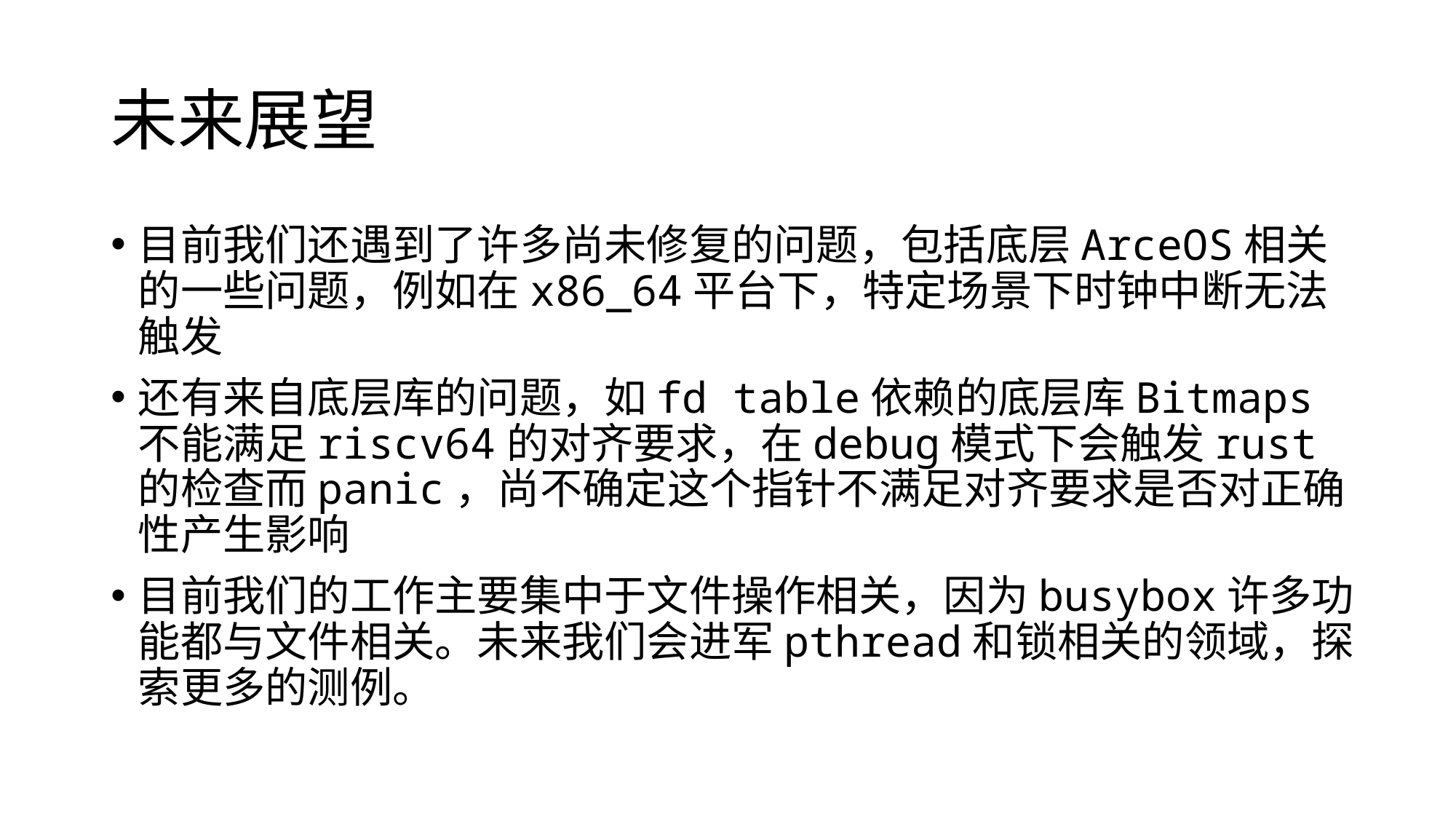

# 未来展望
目前我们还遇到了许多尚未修复的问题，包括底层ArceOS相关的一些问题，例如在x86_64平台下，特定场景下时钟中断无法触发
还有来自底层库的问题，如fd table依赖的底层库Bitmaps不能满足riscv64的对齐要求，在debug模式下会触发rust的检查而panic，尚不确定这个指针不满足对齐要求是否对正确性产生影响
目前我们的工作主要集中于文件操作相关，因为busybox许多功能都与文件相关。未来我们会进军pthread和锁相关的领域，探索更多的测例。